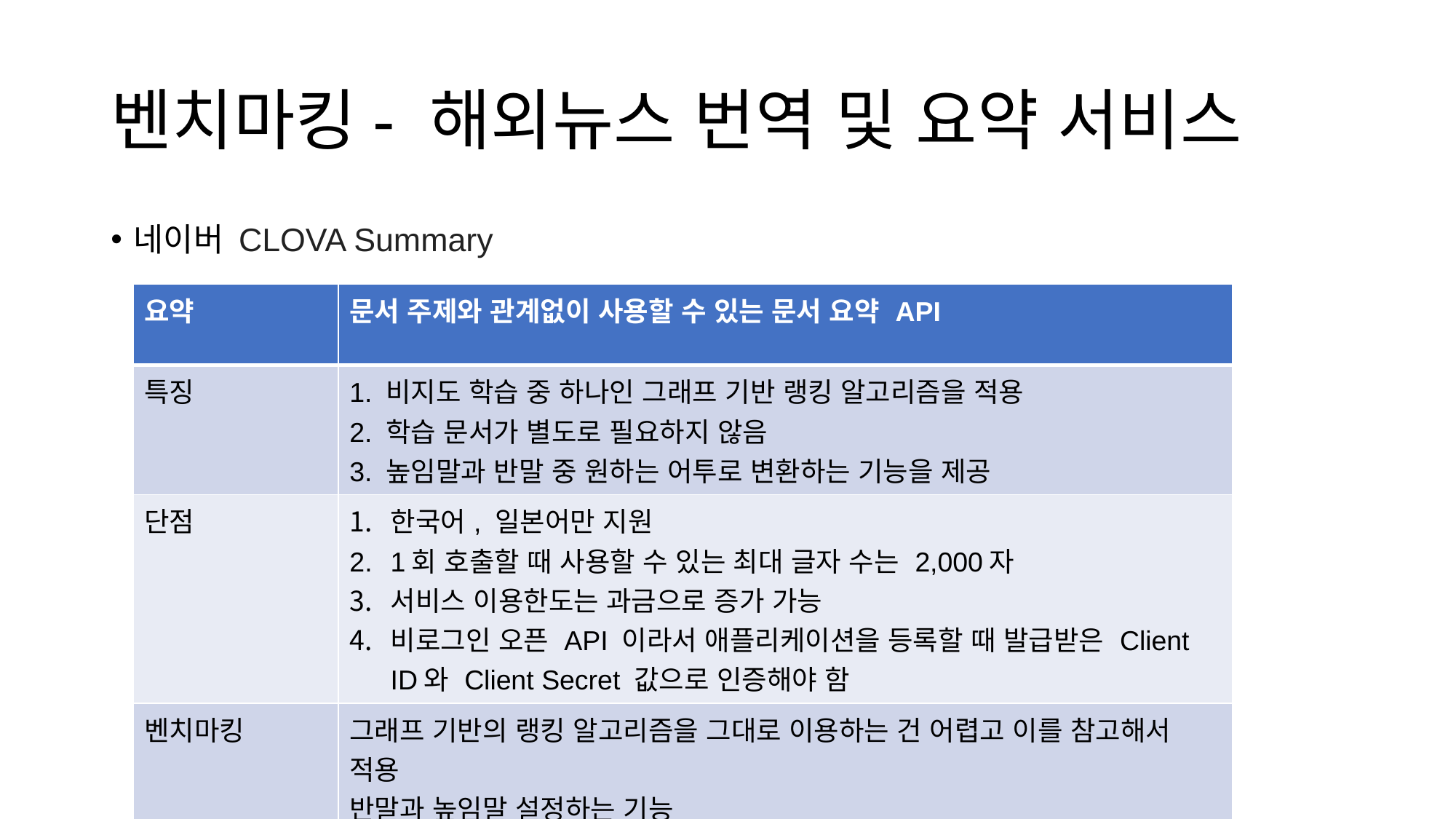

# 벤치마킹- 해외뉴스 번역 및 요약 서비스
네이버 CLOVA Summary

| 요약 | 문서 주제와 관계없이 사용할 수 있는 문서 요약 API |
| --- | --- |
| 특징 | 1. 비지도 학습 중 하나인 그래프 기반 랭킹 알고리즘을 적용 2. 학습 문서가 별도로 필요하지 않음 3. 높임말과 반말 중 원하는 어투로 변환하는 기능을 제공 |
| 단점 | 한국어, 일본어만 지원 1회 호출할 때 사용할 수 있는 최대 글자 수는 2,000자 서비스 이용한도는 과금으로 증가 가능 비로그인 오픈 API 이라서 애플리케이션을 등록할 때 발급받은 Client ID와 Client Secret 값으로 인증해야 함 |
| 벤치마킹 | 그래프 기반의 랭킹 알고리즘을 그대로 이용하는 건 어렵고 이를 참고해서 적용 반말과 높임말 설정하는 기능 |